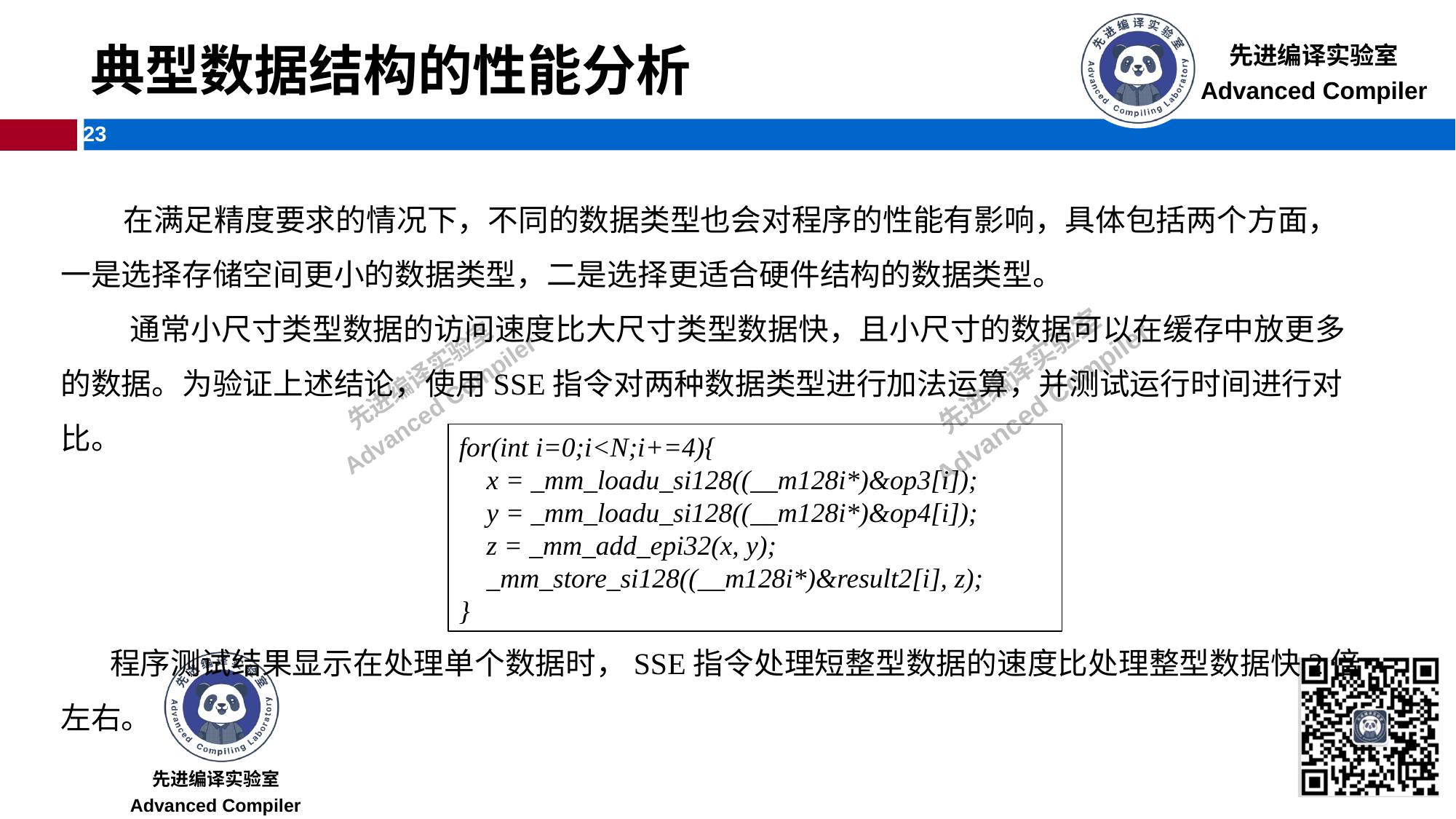

# 典型数据结构的性能分析
      在满足精度要求的情况下，不同的数据类型也会对程序的性能有影响，具体包括两个方面，一是选择存储空间更小的数据类型，二是选择更适合硬件结构的数据类型。
       通常小尺寸类型数据的访问速度比大尺寸类型数据快，且小尺寸的数据可以在缓存中放更多的数据。为验证上述结论，使用SSE指令对两种数据类型进行加法运算，并测试运行时间进行对比。
for(int i=0;i<N;i+=4){
    x = _mm_loadu_si128((__m128i*)&op3[i]);
    y = _mm_loadu_si128((__m128i*)&op4[i]);
    z = _mm_add_epi32(x, y);
    _mm_store_si128((__m128i*)&result2[i], z);
}
    程序测试结果显示在处理单个数据时，SSE指令处理短整型数据的速度比处理整型数据快2倍左右。